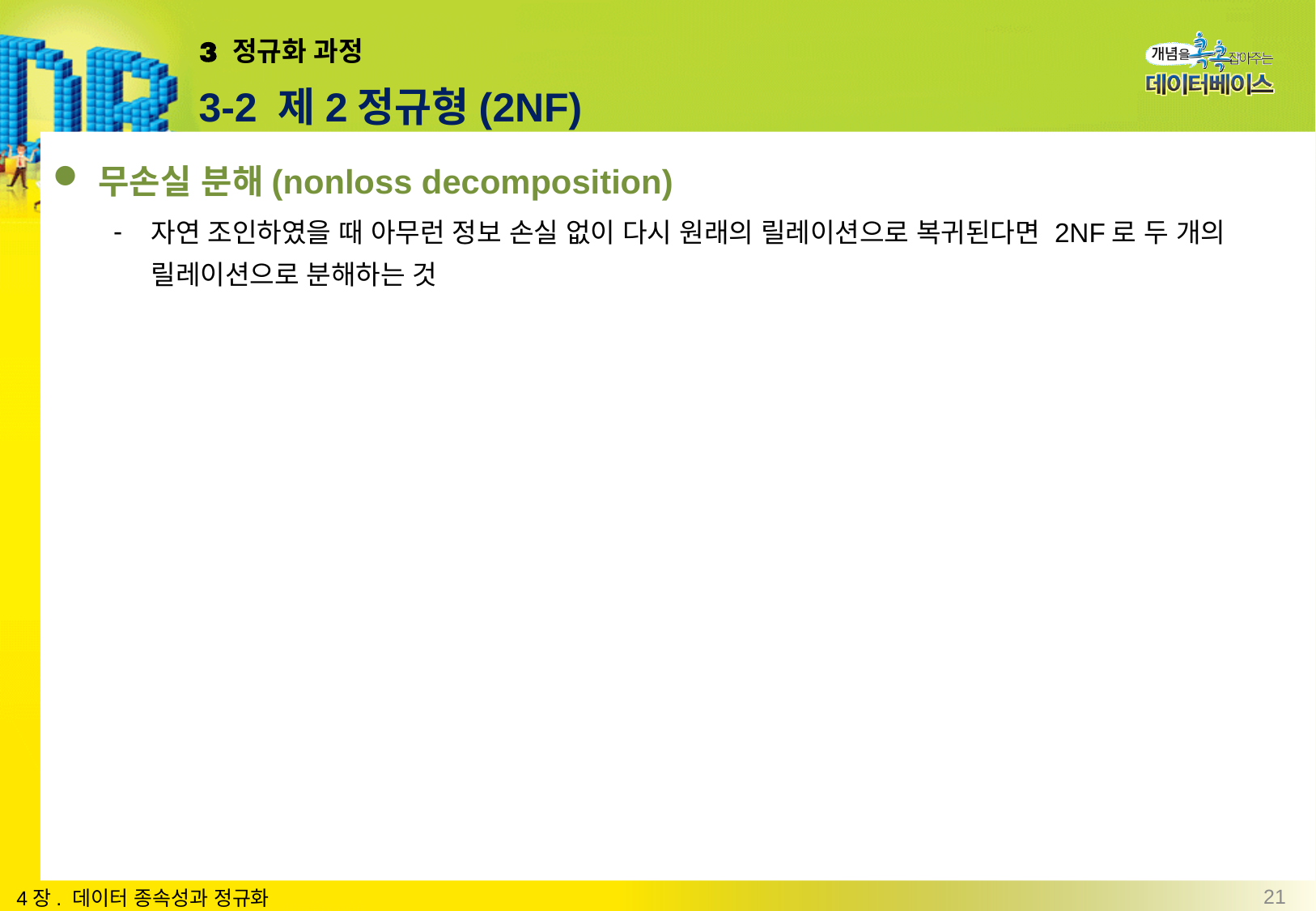

# 3 정규화 과정
3-2 제2정규형(2NF)
무손실 분해(nonloss decomposition)
자연 조인하였을 때 아무런 정보 손실 없이 다시 원래의 릴레이션으로 복귀된다면 2NF로 두 개의 릴레이션으로 분해하는 것

21